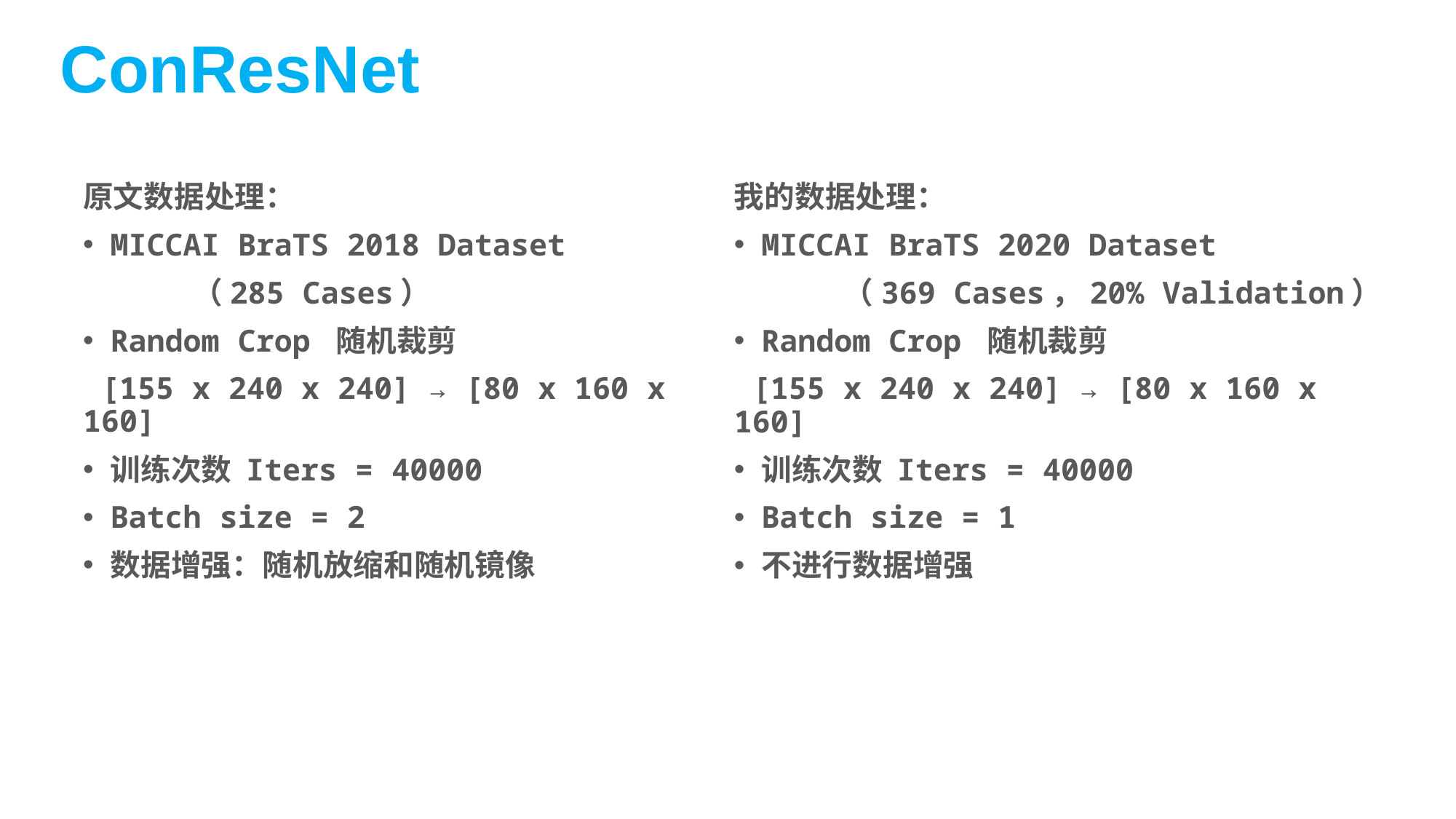

ConResNet
原文数据处理：
MICCAI BraTS 2018 Dataset
	（285 Cases）
Random Crop 随机裁剪
 [155 x 240 x 240] → [80 x 160 x 160]
训练次数 Iters = 40000
Batch size = 2
数据增强：随机放缩和随机镜像

我的数据处理：
MICCAI BraTS 2020 Dataset
	（369 Cases，20% Validation）
Random Crop 随机裁剪
 [155 x 240 x 240] → [80 x 160 x 160]
训练次数 Iters = 40000
Batch size = 1
不进行数据增强